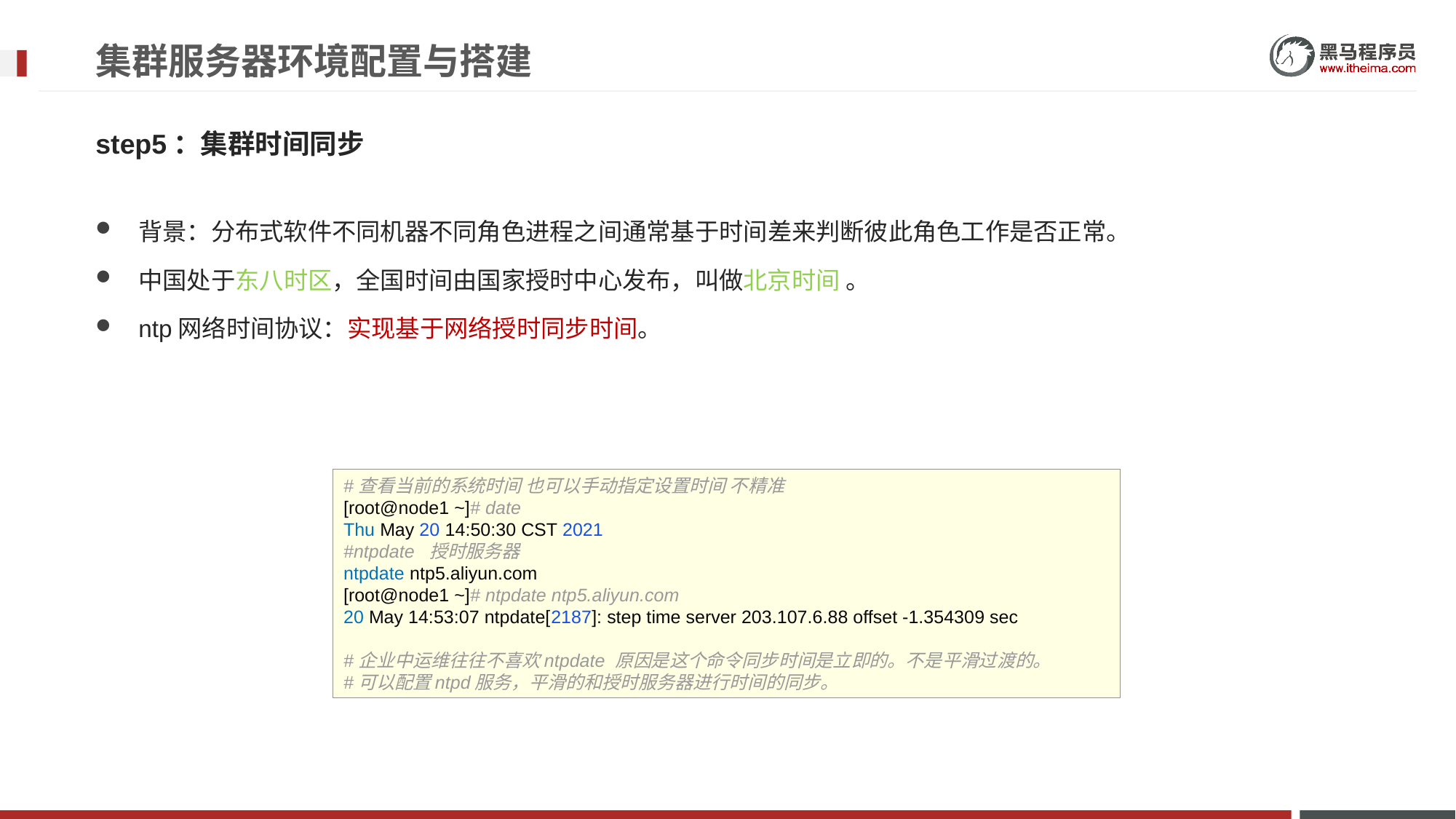

# 集群服务器环境配置与搭建
step5：集群时间同步
背景：分布式软件不同机器不同角色进程之间通常基于时间差来判断彼此角色工作是否正常。
中国处于东八时区，全国时间由国家授时中心发布，叫做北京时间 。
ntp网络时间协议：实现基于网络授时同步时间。
#查看当前的系统时间 也可以手动指定设置时间 不精准
[root@node1 ~]# date
Thu May 20 14:50:30 CST 2021
#ntpdate  授时服务器
ntpdate ntp5.aliyun.com
[root@node1 ~]# ntpdate ntp5.aliyun.com
20 May 14:53:07 ntpdate[2187]: step time server 203.107.6.88 offset -1.354309 sec
#企业中运维往往不喜欢ntpdate 原因是这个命令同步时间是立即的。不是平滑过渡的。
#可以配置ntpd服务，平滑的和授时服务器进行时间的同步。